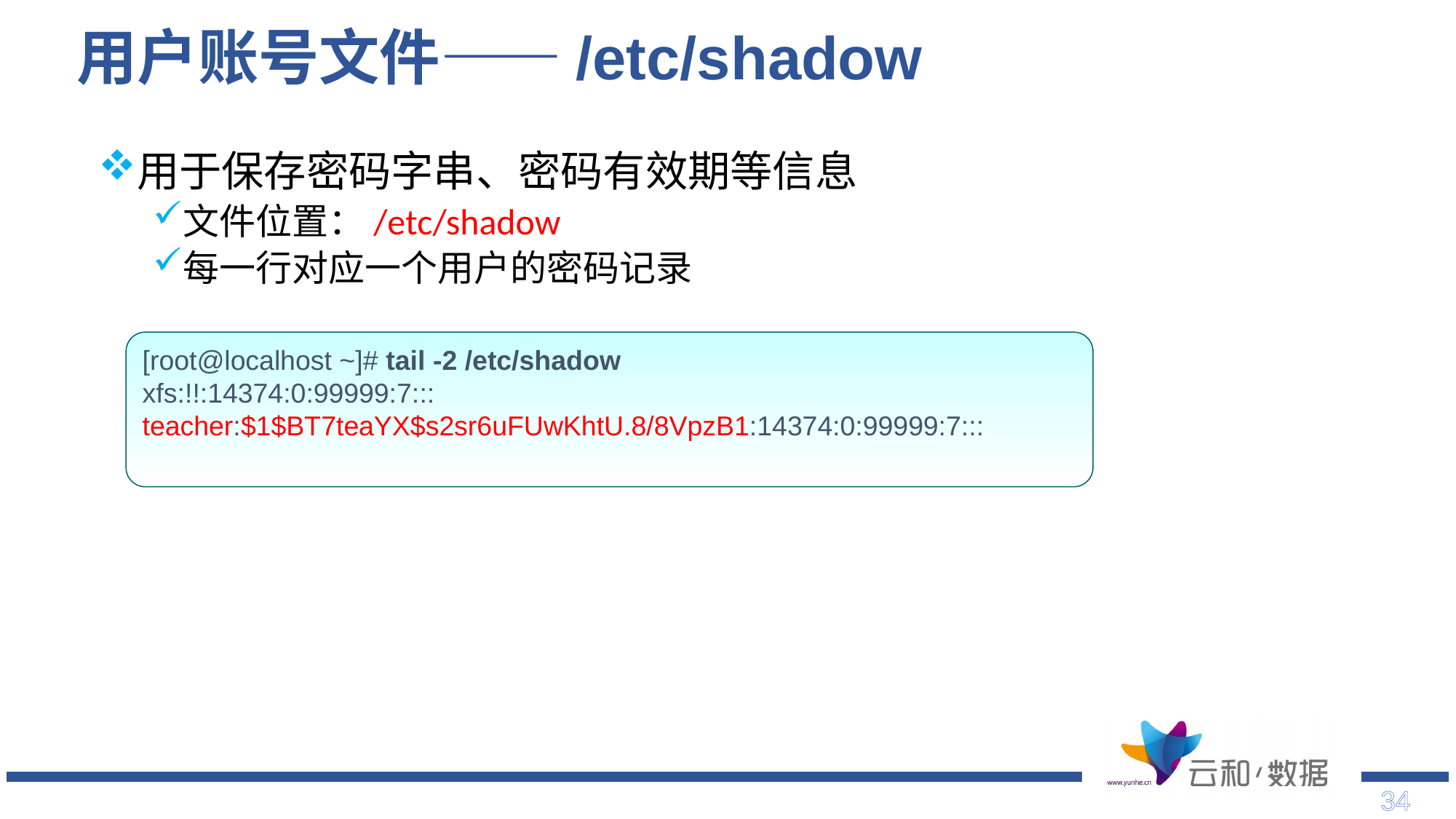

# 用户账号文件——/etc/shadow
用于保存密码字串、密码有效期等信息
文件位置：/etc/shadow
每一行对应一个用户的密码记录

[root@localhost ~]# tail -2 /etc/shadow
xfs:!!:14374:0:99999:7:::
teacher:$1$BT7teaYX$s2sr6uFUwKhtU.8/8VpzB1:14374:0:99999:7:::